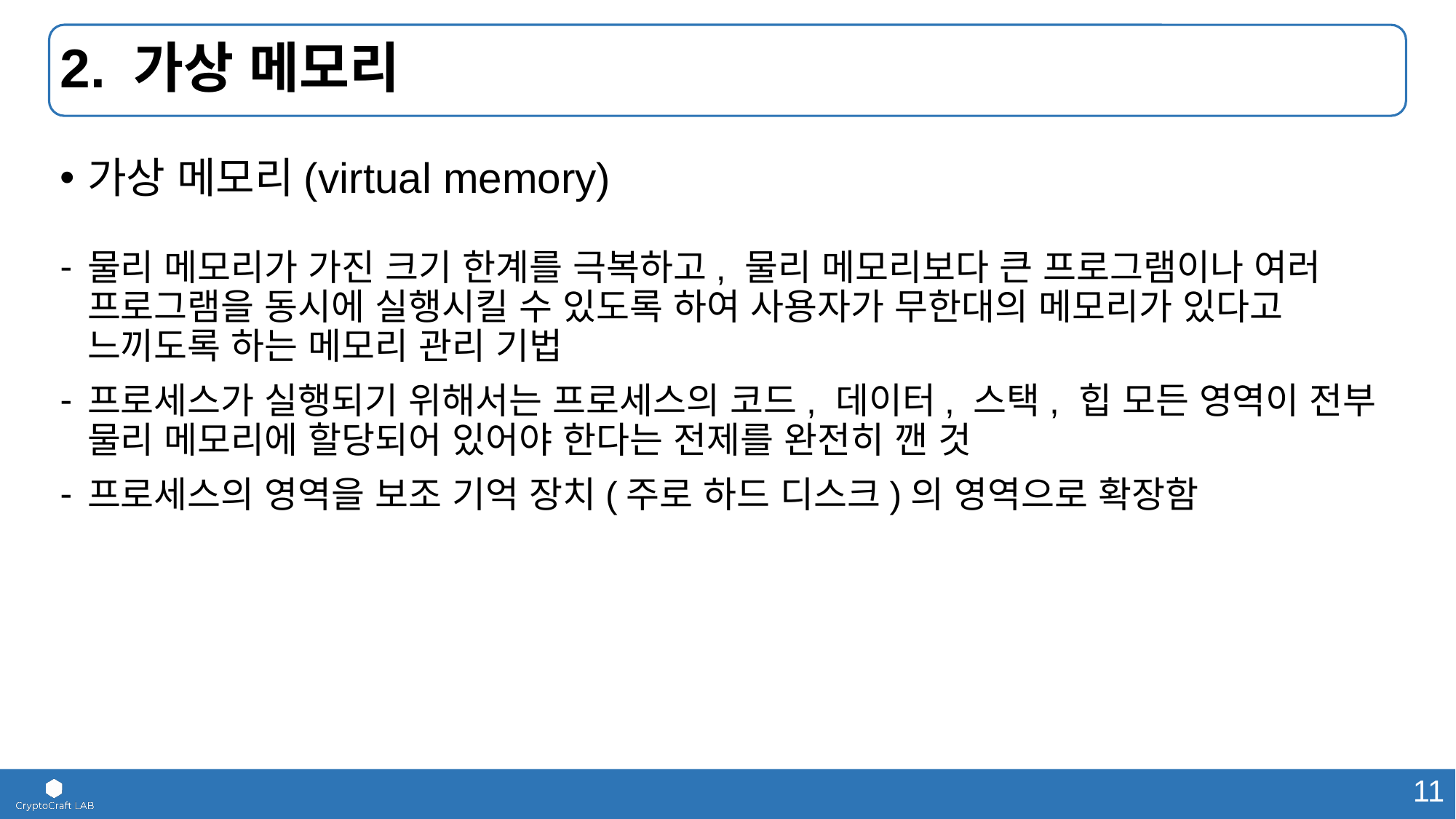

# 2. 가상 메모리
가상 메모리(virtual memory)

물리 메모리가 가진 크기 한계를 극복하고, 물리 메모리보다 큰 프로그램이나 여러 프로그램을 동시에 실행시킬 수 있도록 하여 사용자가 무한대의 메모리가 있다고 느끼도록 하는 메모리 관리 기법
프로세스가 실행되기 위해서는 프로세스의 코드, 데이터, 스택, 힙 모든 영역이 전부 물리 메모리에 할당되어 있어야 한다는 전제를 완전히 깬 것
프로세스의 영역을 보조 기억 장치(주로 하드 디스크)의 영역으로 확장함